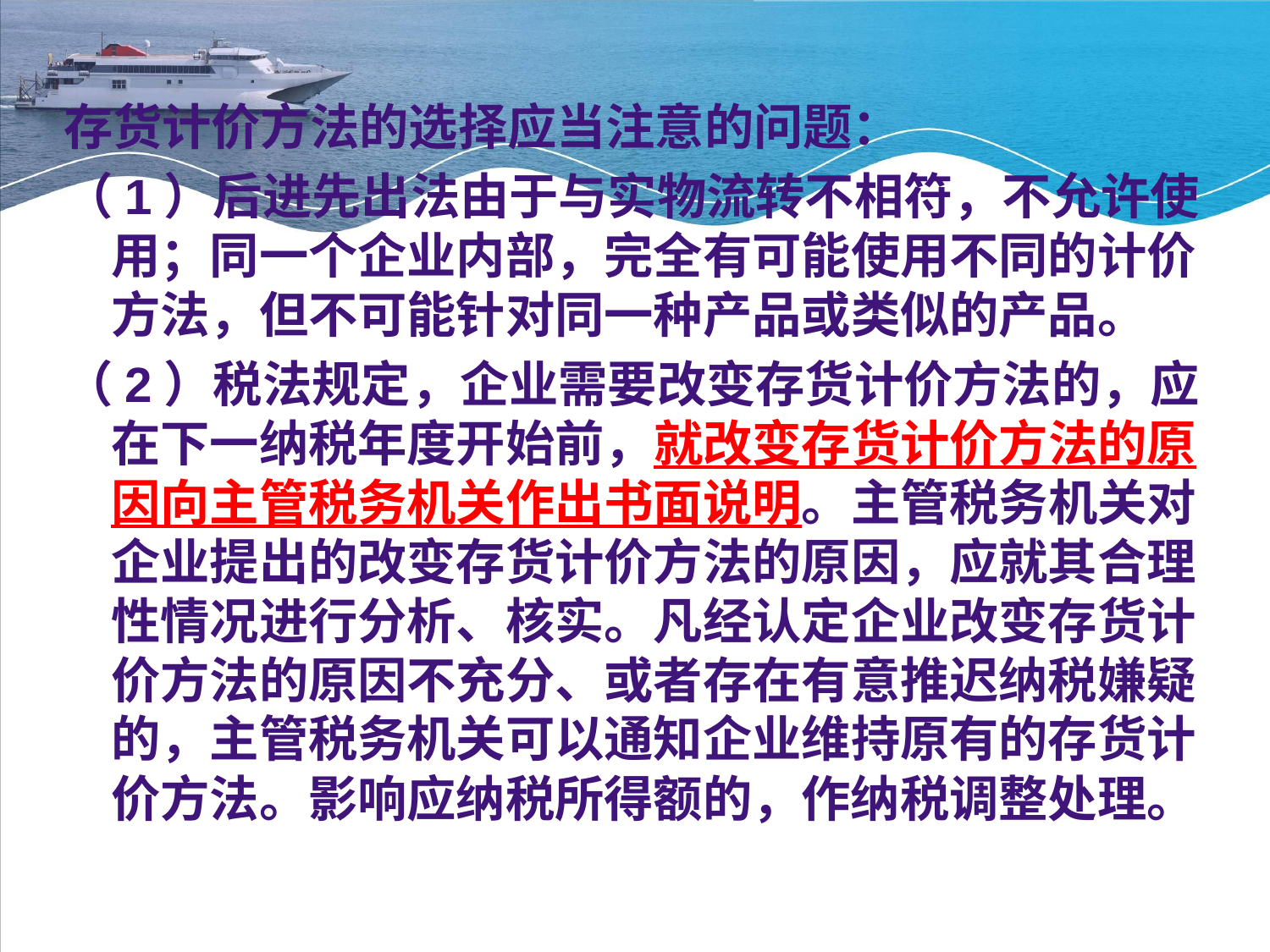

#
存货计价方法的选择应当注意的问题：
（1）后进先出法由于与实物流转不相符，不允许使用；同一个企业内部，完全有可能使用不同的计价方法，但不可能针对同一种产品或类似的产品。
（2）税法规定，企业需要改变存货计价方法的，应在下一纳税年度开始前，就改变存货计价方法的原因向主管税务机关作出书面说明。主管税务机关对企业提出的改变存货计价方法的原因，应就其合理性情况进行分析、核实。凡经认定企业改变存货计价方法的原因不充分、或者存在有意推迟纳税嫌疑的，主管税务机关可以通知企业维持原有的存货计价方法。影响应纳税所得额的，作纳税调整处理。